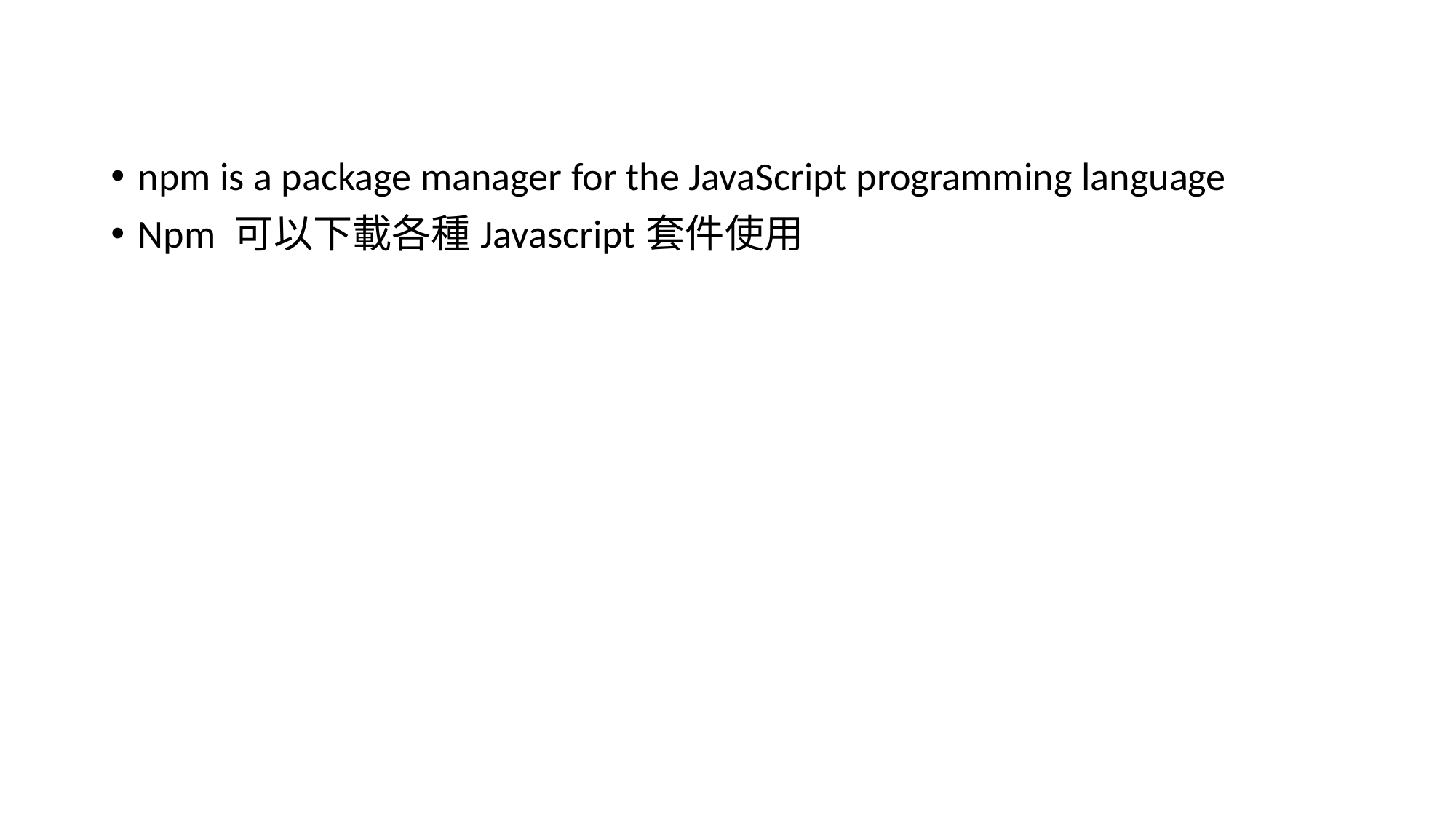

#
npm is a package manager for the JavaScript programming language
Npm 可以下載各種Javascript套件使用